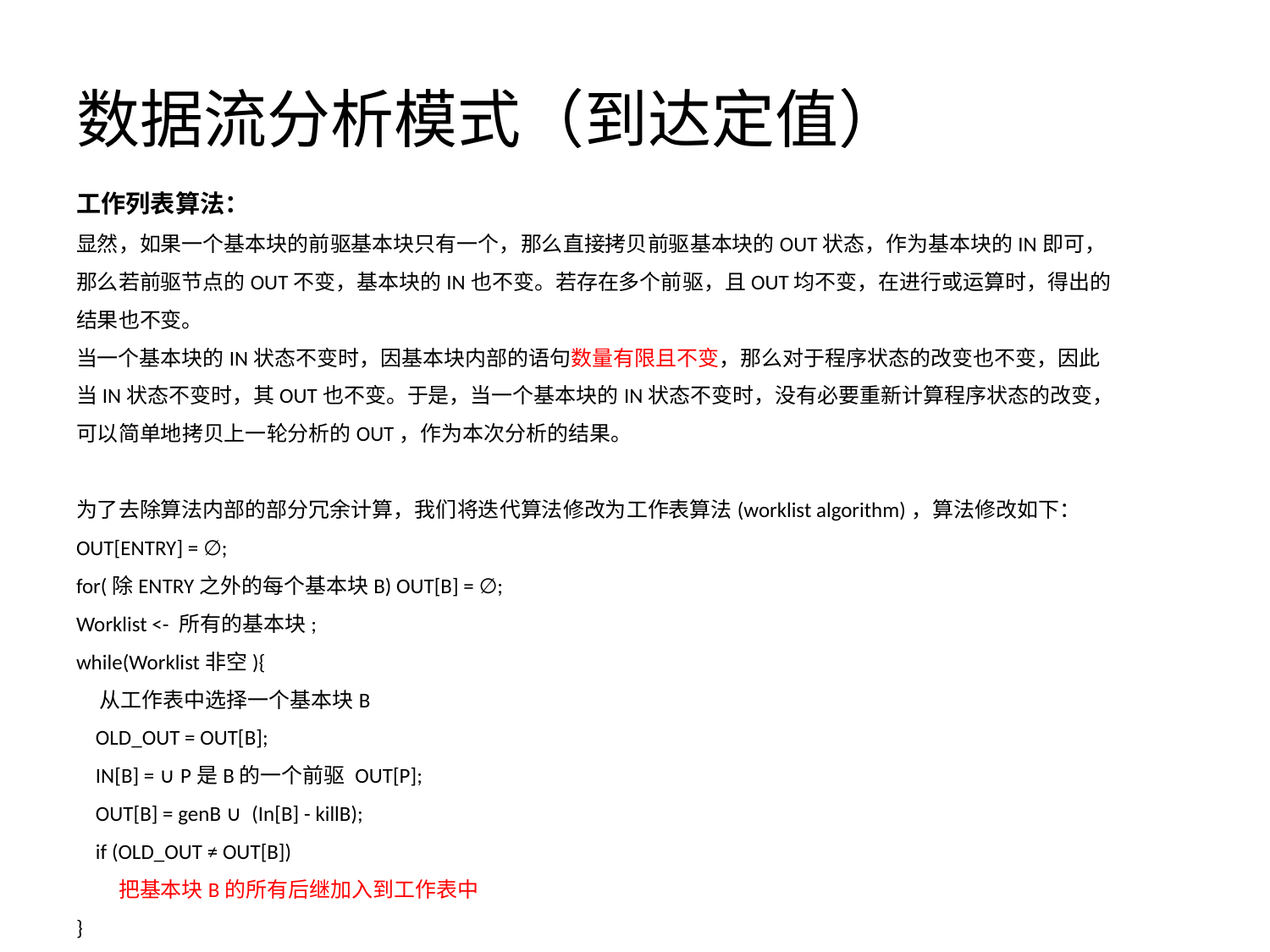

# 数据流分析模式（到达定值）
工作列表算法：
显然，如果一个基本块的前驱基本块只有一个，那么直接拷贝前驱基本块的OUT状态，作为基本块的IN即可，那么若前驱节点的OUT不变，基本块的IN也不变。若存在多个前驱，且OUT均不变，在进行或运算时，得出的结果也不变。
当一个基本块的IN状态不变时，因基本块内部的语句数量有限且不变，那么对于程序状态的改变也不变，因此当IN状态不变时，其OUT也不变。于是，当一个基本块的IN状态不变时，没有必要重新计算程序状态的改变，可以简单地拷贝上一轮分析的OUT，作为本次分析的结果。

为了去除算法内部的部分冗余计算，我们将迭代算法修改为工作表算法(worklist algorithm)，算法修改如下：
OUT[ENTRY] = ∅;
for(除ENTRY之外的每个基本块B) OUT[B] = ∅;
Worklist <- 所有的基本块;
while(Worklist非空){
    从工作表中选择一个基本块B
    OLD_OUT = OUT[B];
    IN[B] = ∪P是B的一个前驱 OUT[P];
    OUT[B] = genB ∪ (In[B] - killB);
    if (OLD_OUT ≠ OUT[B])
        把基本块B的所有后继加入到工作表中
}